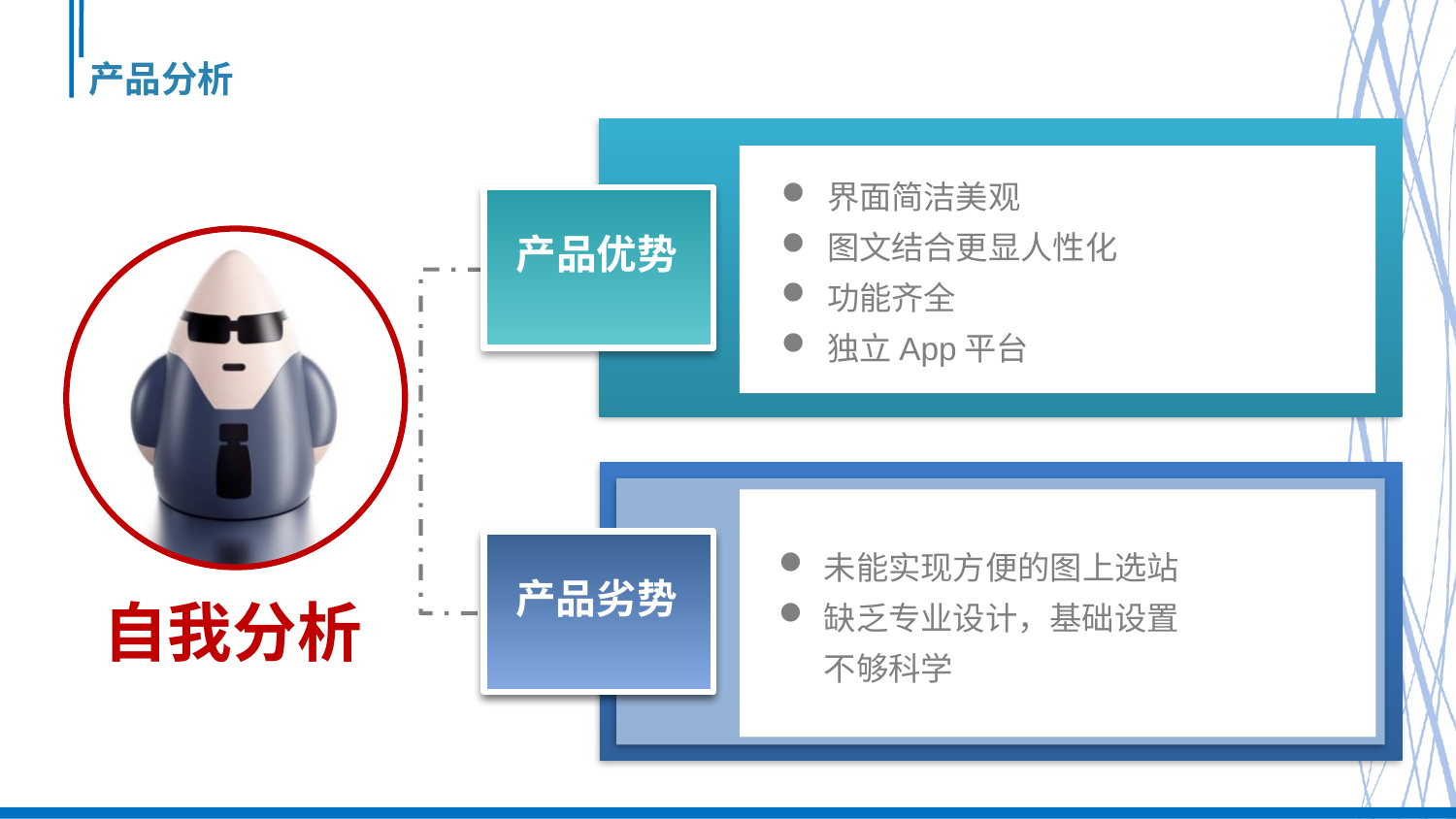

# 产品分析

界面简洁美观
图文结合更显人性化
功能齐全
独立App平台

产品优势

产品劣势

自我分析

未能实现方便的图上选站
缺乏专业设计，基础设置不够科学